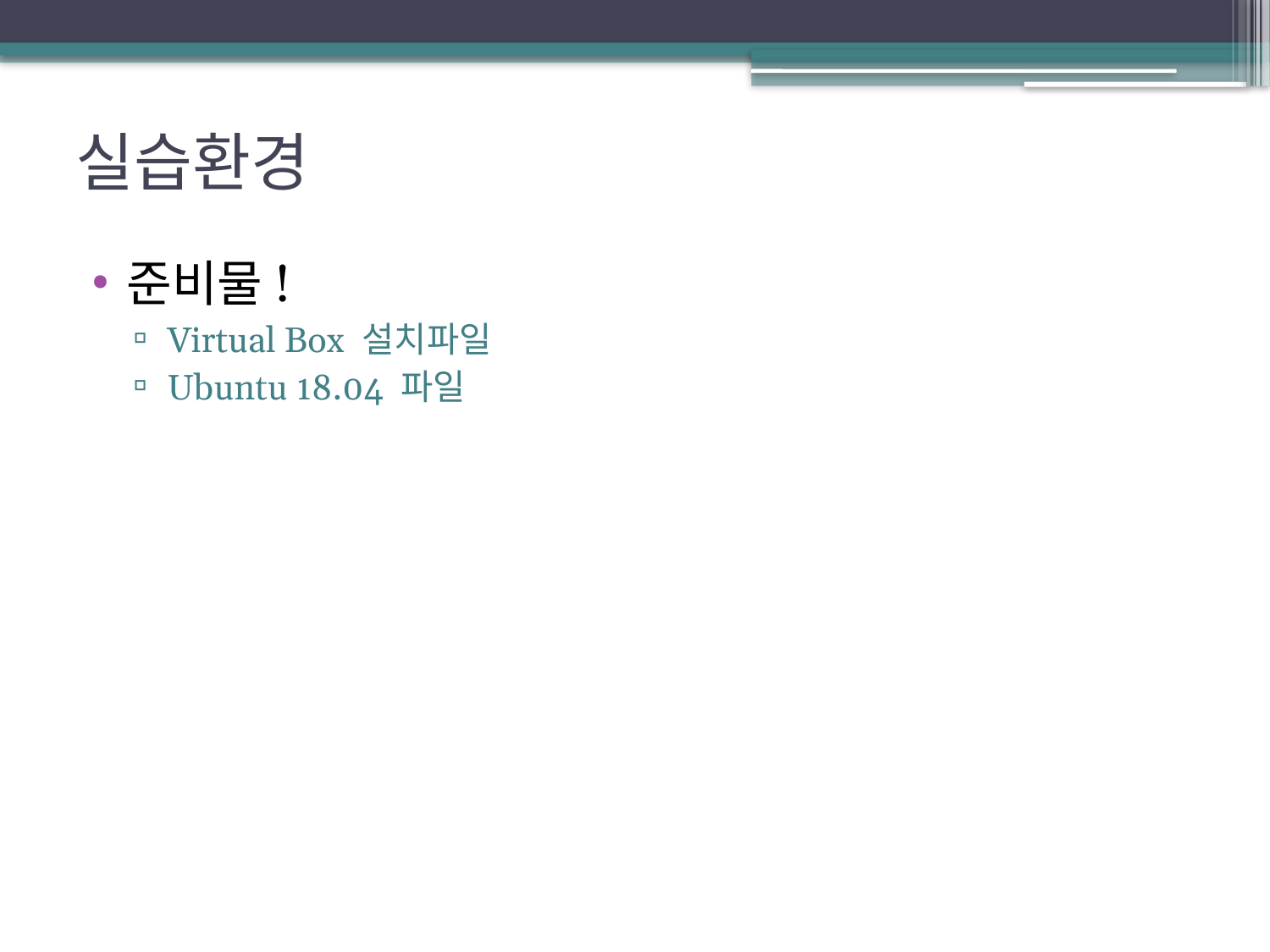

# 실습환경
준비물!
Virtual Box 설치파일
Ubuntu 18.04 파일